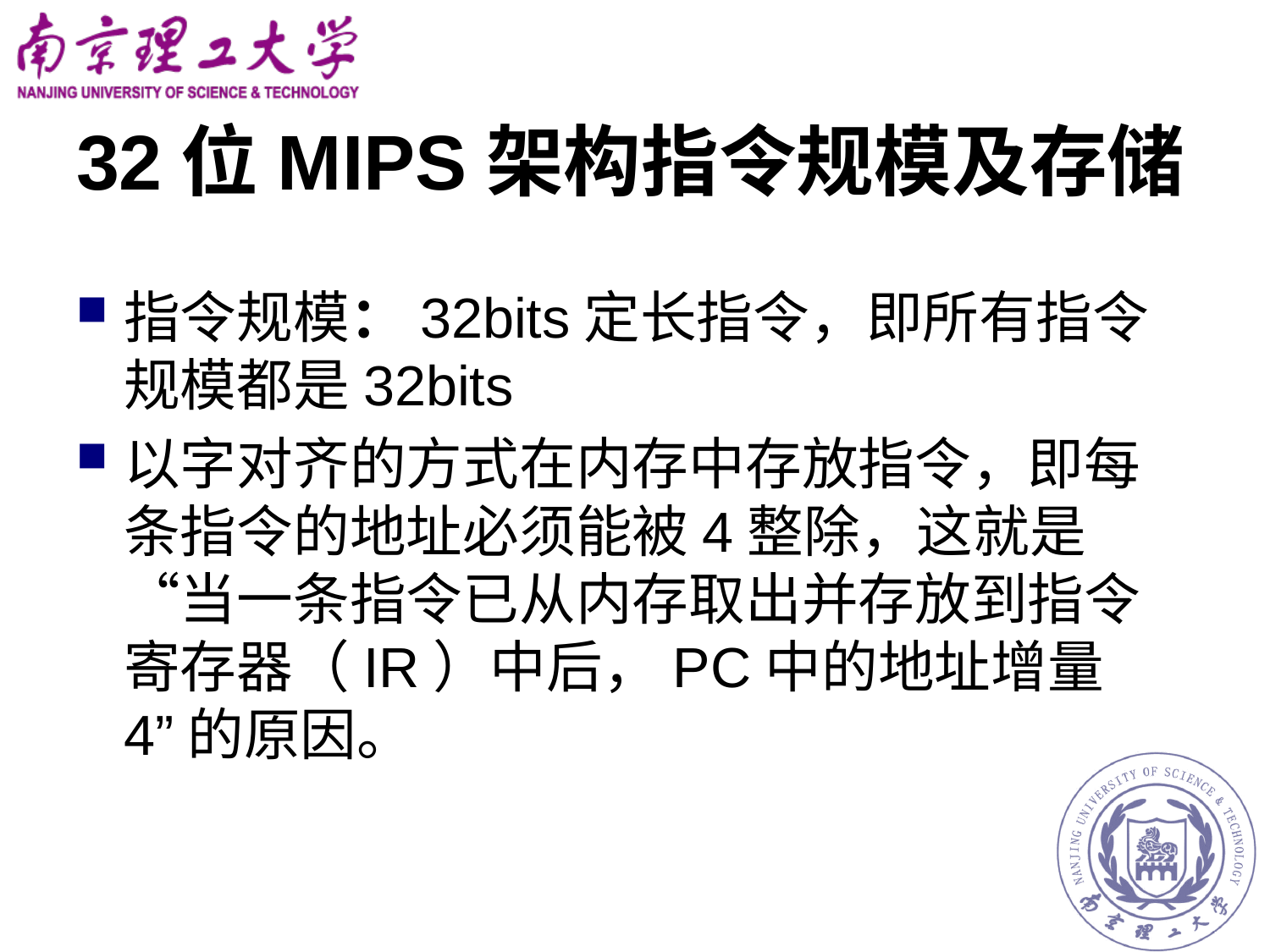

# 32位MIPS架构指令规模及存储
指令规模：32bits定长指令，即所有指令规模都是32bits
以字对齐的方式在内存中存放指令，即每条指令的地址必须能被4整除，这就是“当一条指令已从内存取出并存放到指令寄存器（IR）中后，PC中的地址增量4”的原因。